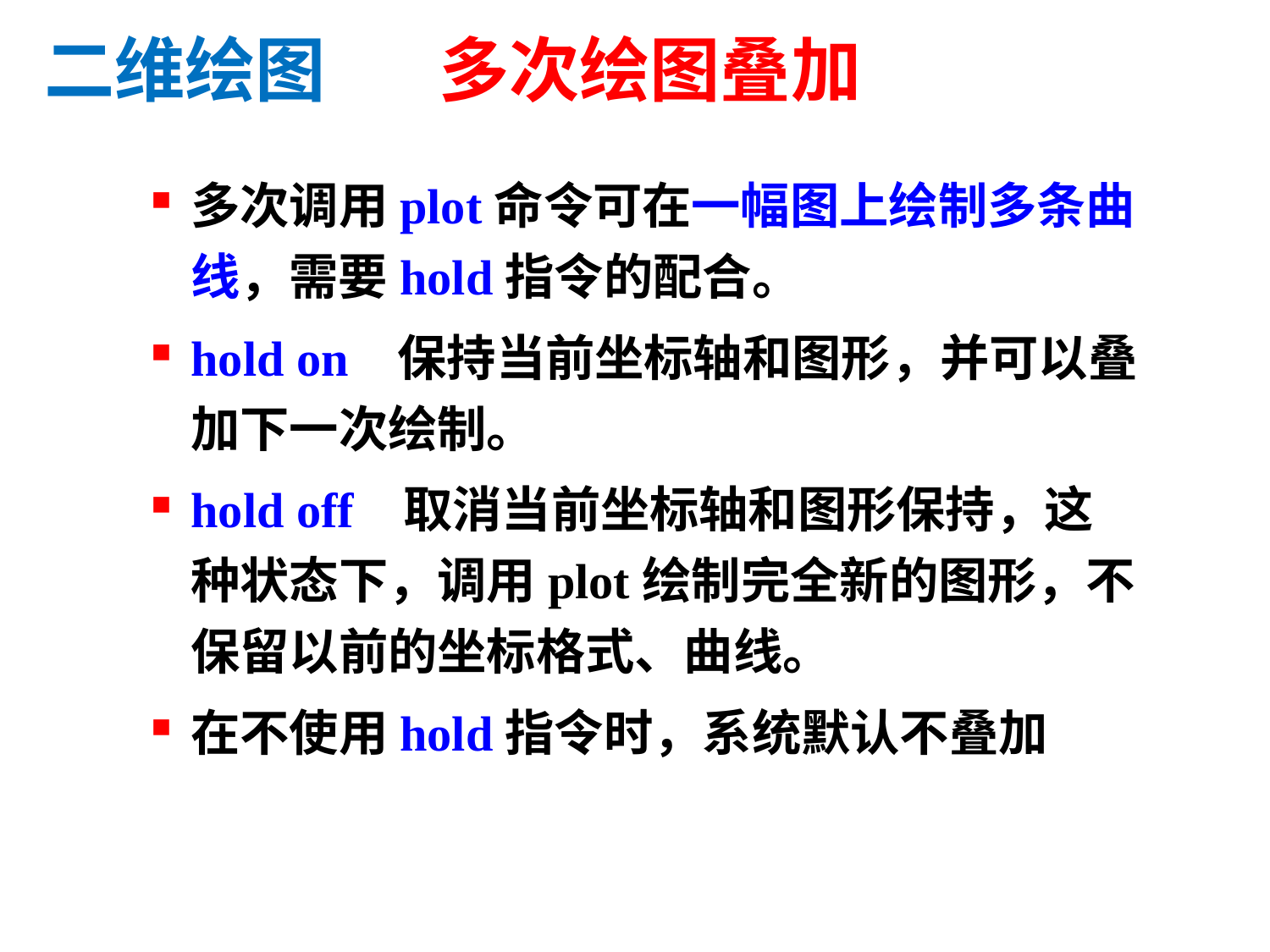

二维绘图       多次绘图叠加
多次调用plot命令可在一幅图上绘制多条曲线，需要hold指令的配合。
hold on   保持当前坐标轴和图形，并可以叠加下一次绘制。
hold off   取消当前坐标轴和图形保持，这种状态下，调用plot绘制完全新的图形，不保留以前的坐标格式、曲线。
在不使用hold指令时，系统默认不叠加
34